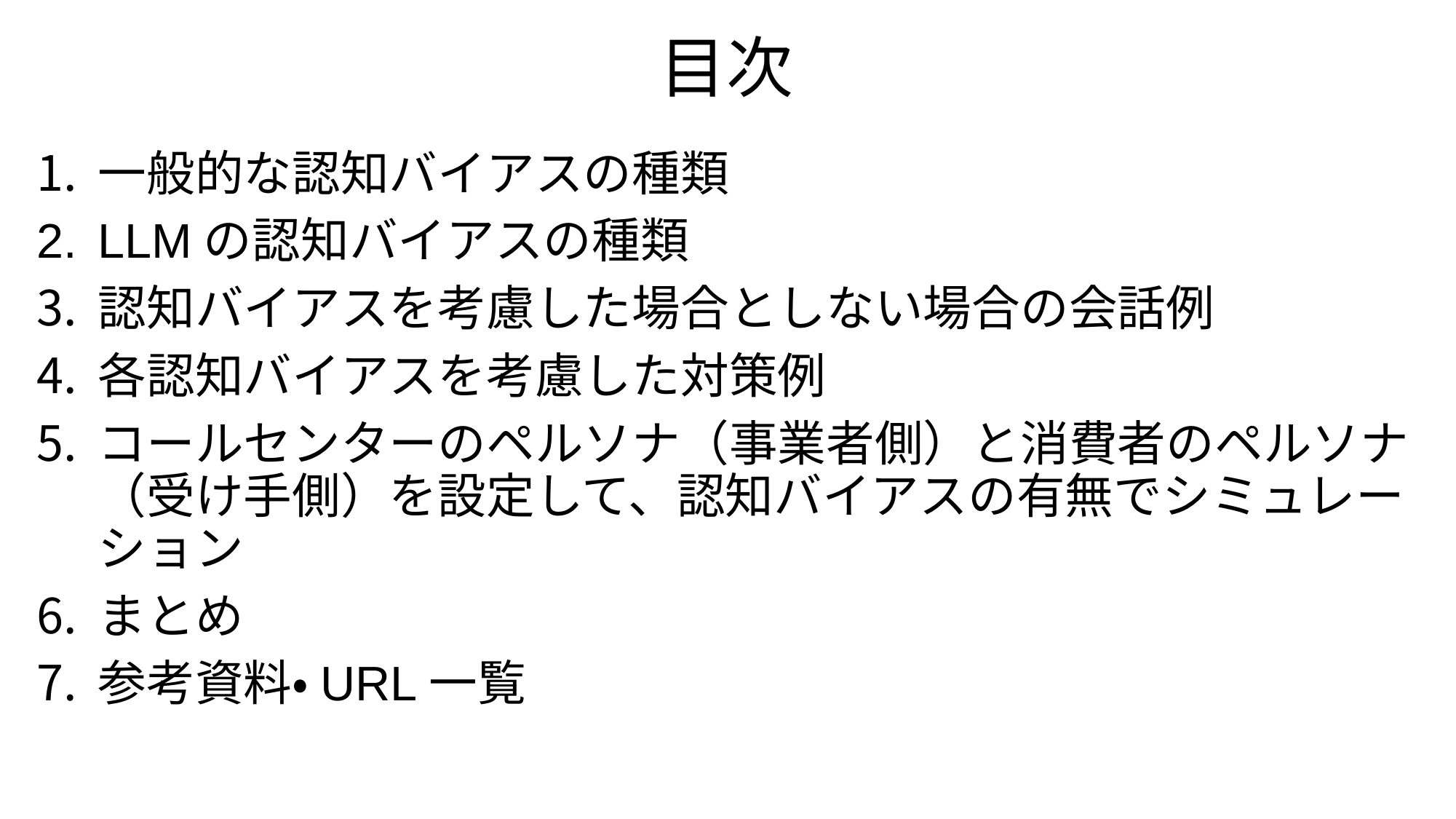

# 目次
一般的な認知バイアスの種類
LLMの認知バイアスの種類
認知バイアスを考慮した場合としない場合の会話例
各認知バイアスを考慮した対策例
コールセンターのペルソナ（事業者側）と消費者のペルソナ（受け手側）を設定して、認知バイアスの有無でシミュレーション
まとめ
参考資料・URL一覧